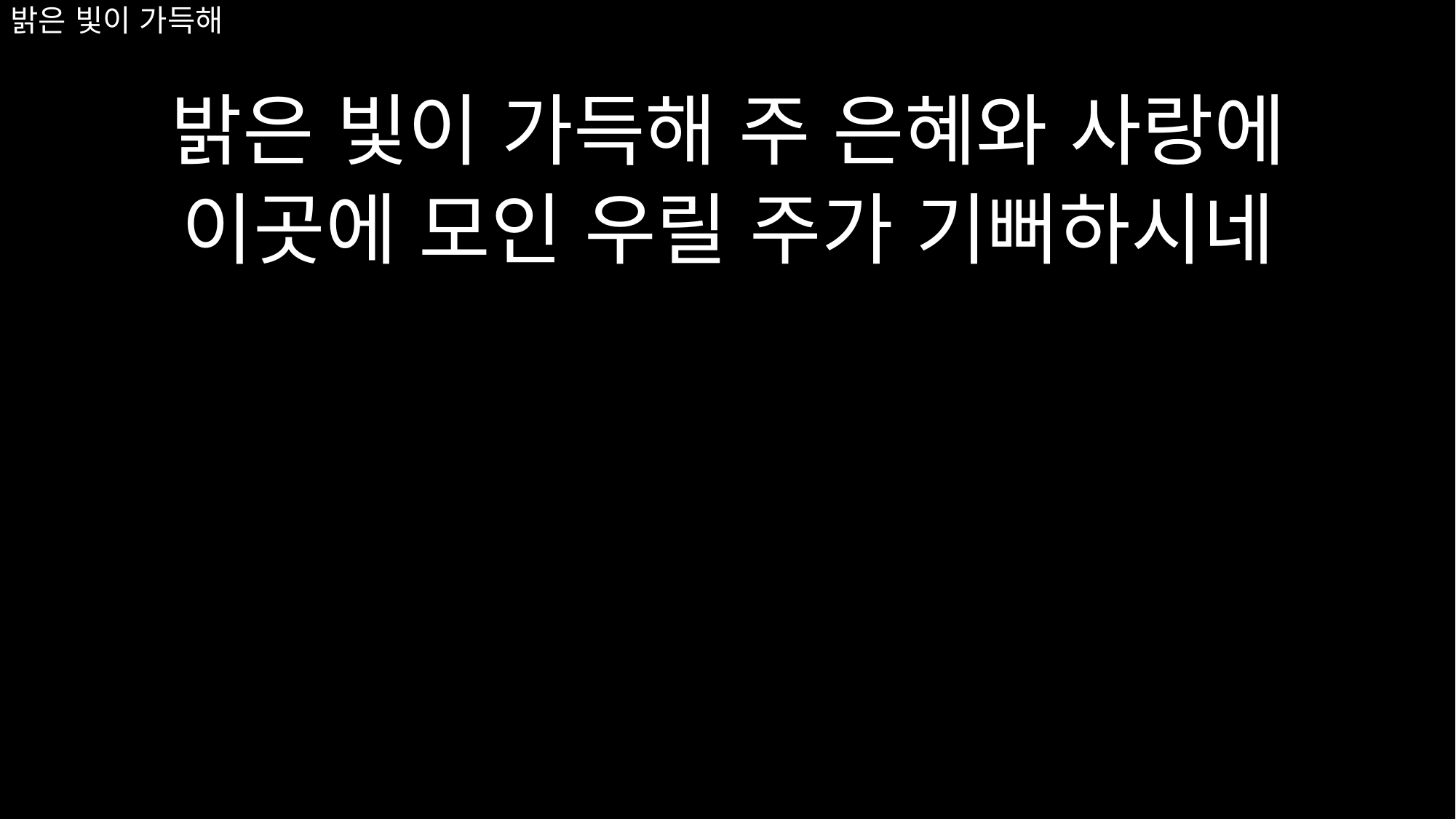

밝은 빛이 가득해 주 은혜와 사랑에
이곳에 모인 우릴 주가 기뻐하시네

# 밝은 빛이 가득해